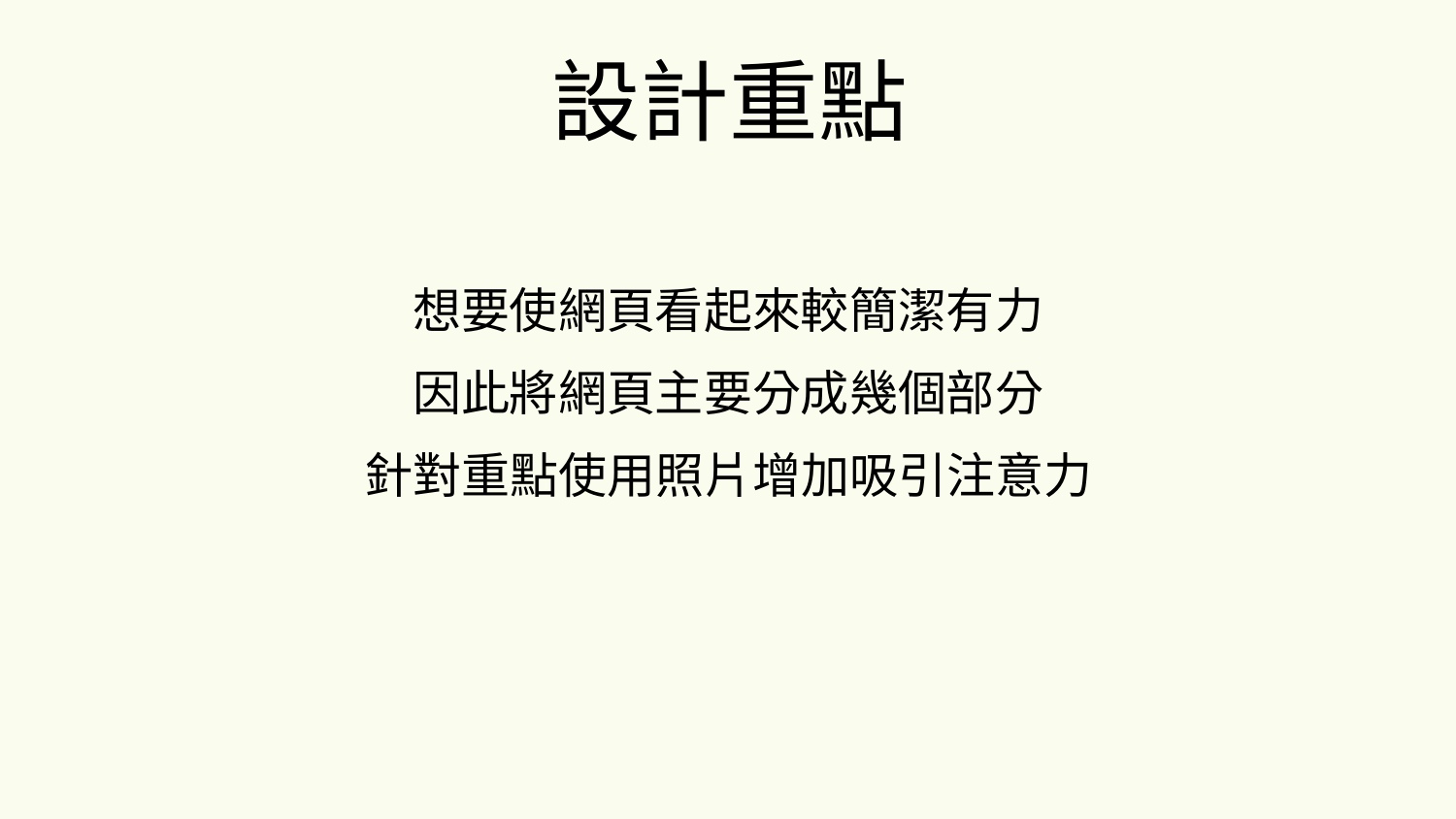

# 設計重點
想要使網頁看起來較簡潔有力
因此將網頁主要分成幾個部分
針對重點使用照片增加吸引注意力